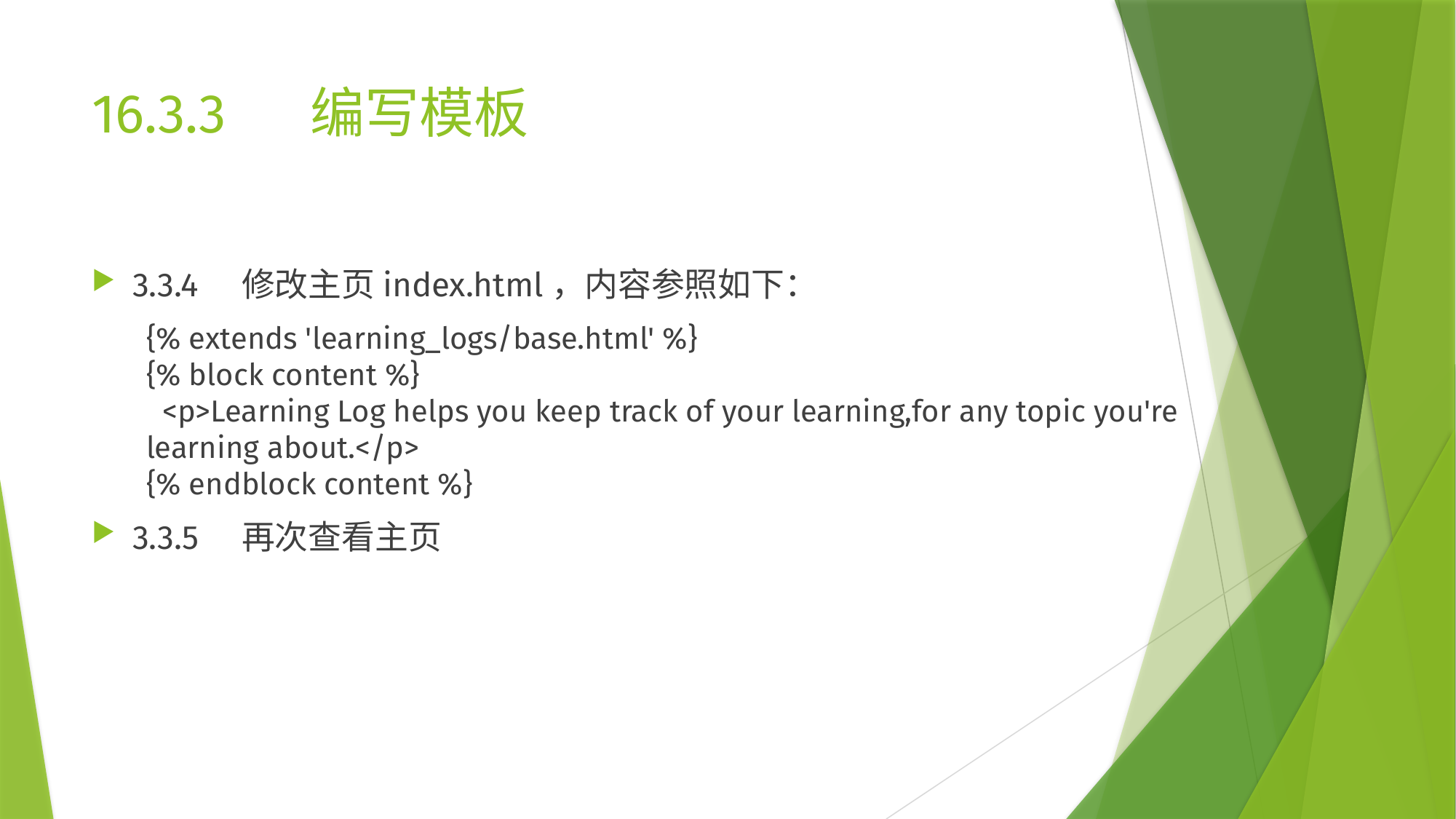

# 16.3.3	编写模板
3.3.4	修改主页index.html，内容参照如下：
{% extends 'learning_logs/base.html' %}
{% block content %}
  <p>Learning Log helps you keep track of your learning,for any topic you're learning about.</p>
{% endblock content %}
3.3.5	再次查看主页